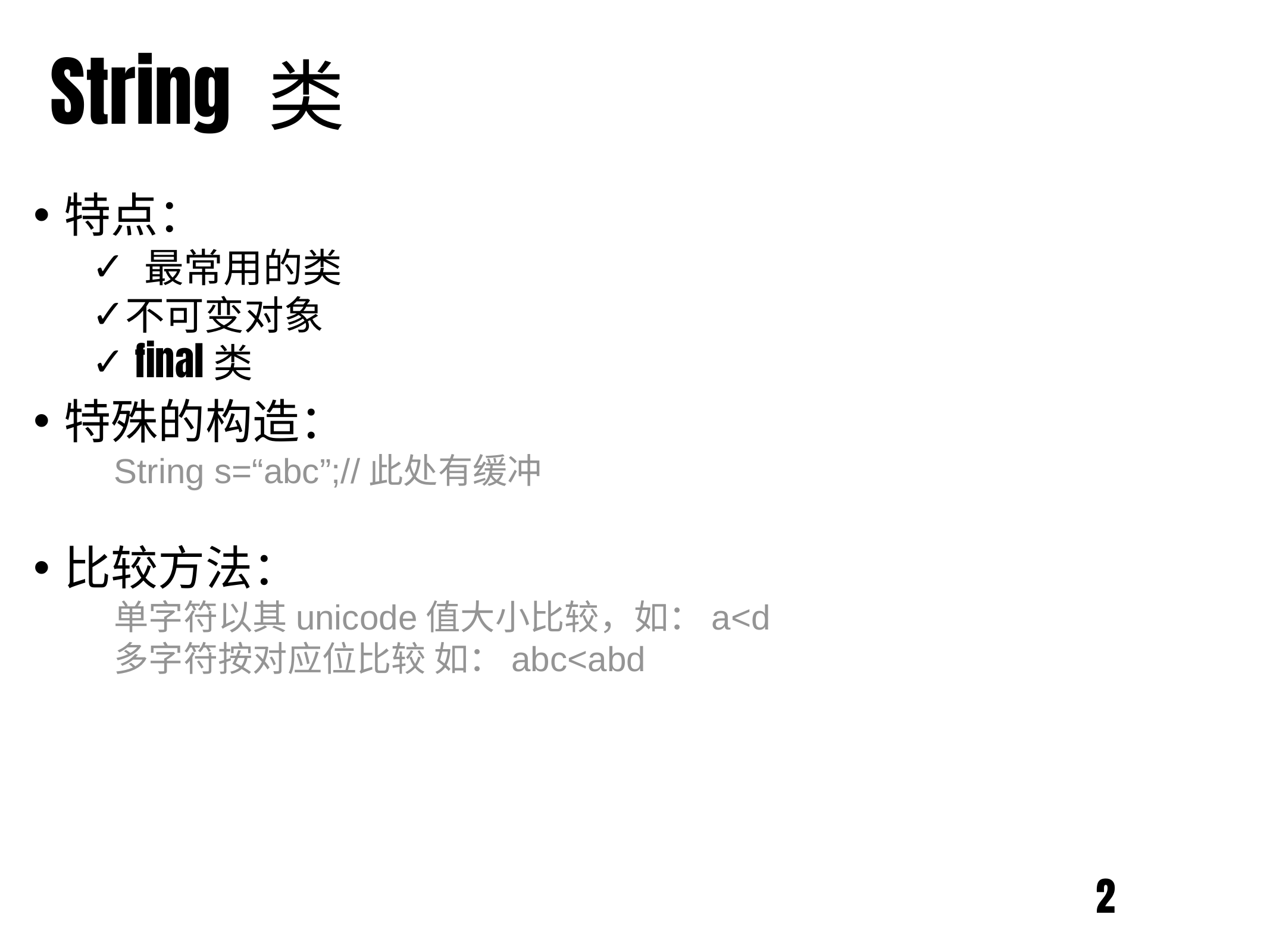

# String 类
特点：
 最常用的类
不可变对象
 final类
特殊的构造：
String s=“abc”;//此处有缓冲

比较方法：
单字符以其unicode值大小比较，如：a<d
多字符按对应位比较 如：abc<abd
2